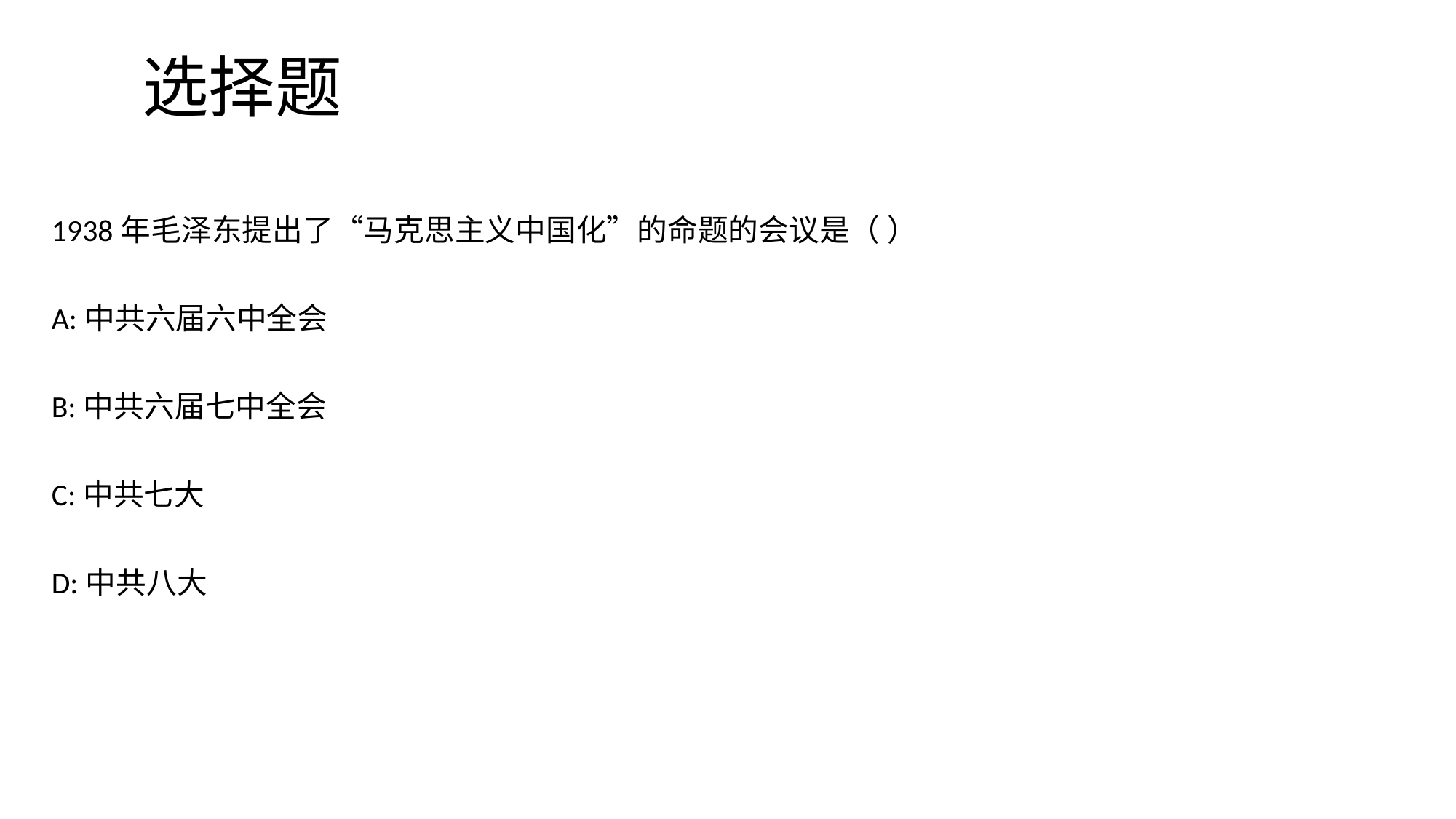

# 选择题
1938年毛泽东提出了“马克思主义中国化”的命题的会议是（ ）
A:中共六届六中全会
B:中共六届七中全会
C:中共七大
D:中共八大